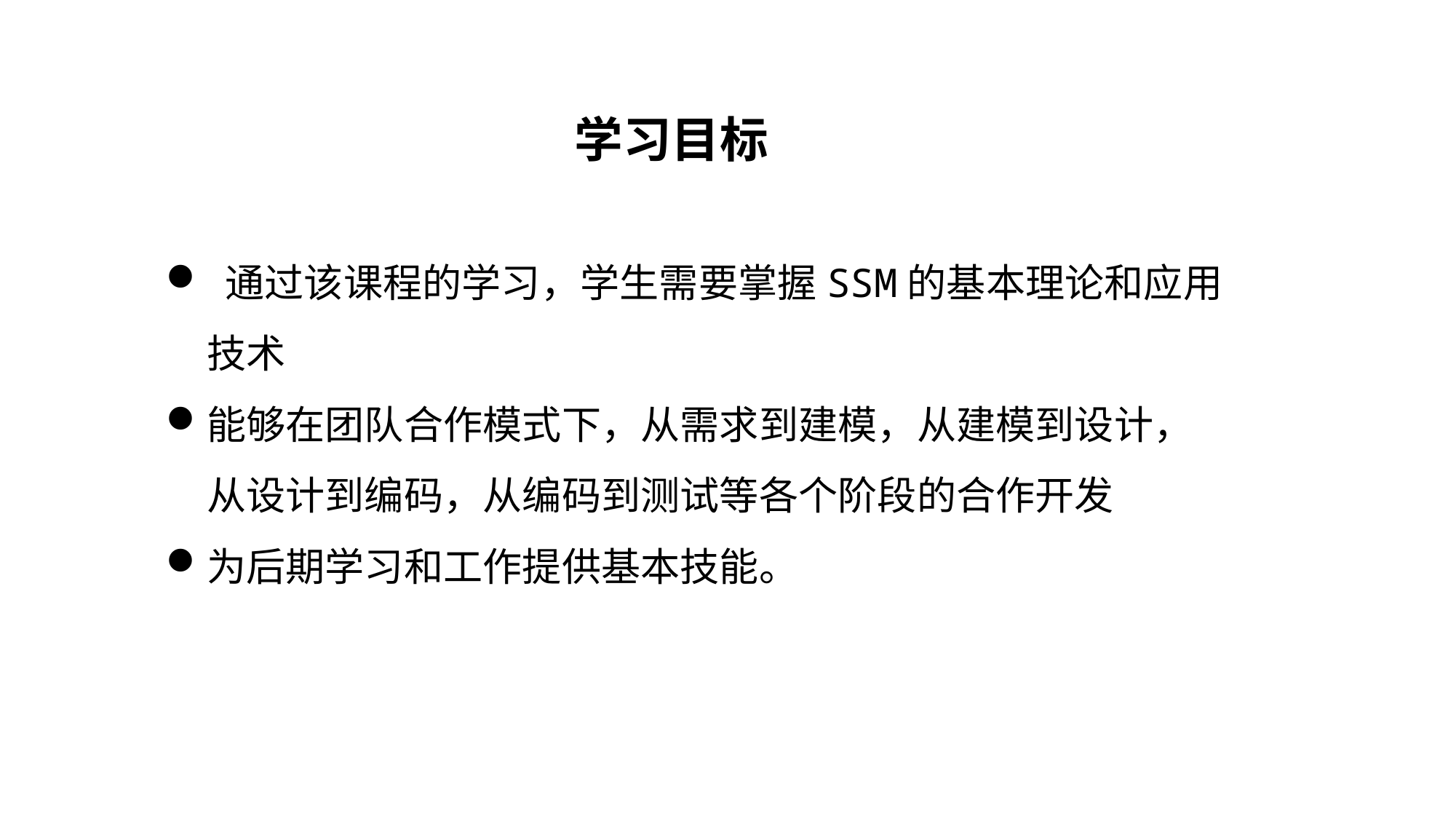

学习目标
 通过该课程的学习，学生需要掌握SSM的基本理论和应用技术
能够在团队合作模式下，从需求到建模，从建模到设计，从设计到编码，从编码到测试等各个阶段的合作开发
为后期学习和工作提供基本技能。

2